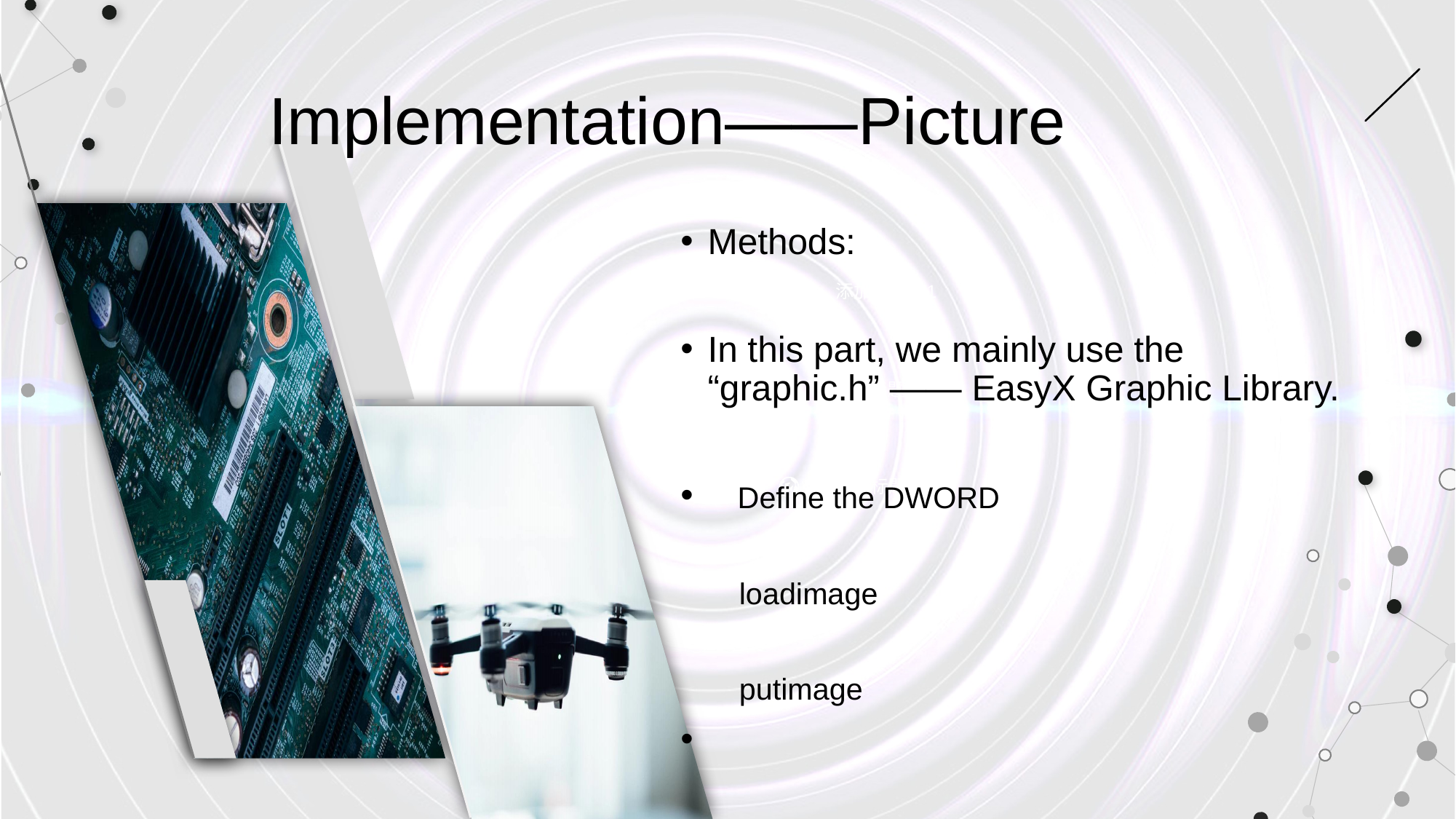

# Implementation——Picture

Methods:

In this part, we mainly use the “graphic.h” —— EasyX Graphic Library.

   Define the DWORD

       loadimage

       putimage

添加标题 01

添加标题 02

添加标题 03